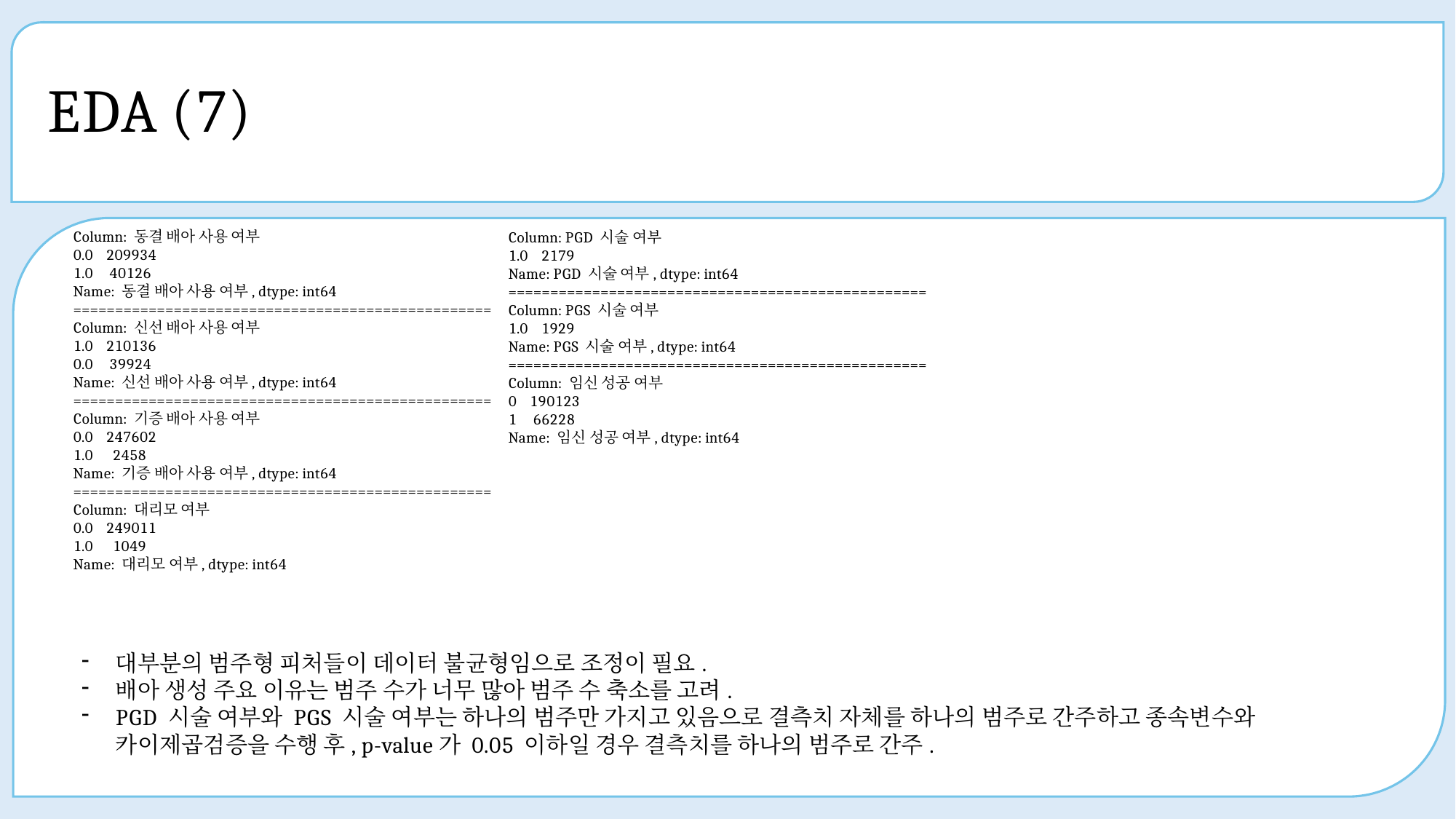

# EDA (7)

Column: 동결 배아 사용 여부
0.0    209934
1.0     40126
Name: 동결 배아 사용 여부, dtype: int64
==================================================
Column: 신선 배아 사용 여부
1.0    210136
0.0     39924
Name: 신선 배아 사용 여부, dtype: int64
==================================================
Column: 기증 배아 사용 여부
0.0    247602
1.0      2458
Name: 기증 배아 사용 여부, dtype: int64
==================================================
Column: 대리모 여부
0.0    249011
1.0      1049
Name: 대리모 여부, dtype: int64

Column: PGD 시술 여부
1.0    2179
Name: PGD 시술 여부, dtype: int64
==================================================
Column: PGS 시술 여부
1.0    1929
Name: PGS 시술 여부, dtype: int64
==================================================
Column: 임신 성공 여부
0    190123
1     66228
Name: 임신 성공 여부, dtype: int64

대부분의 범주형 피처들이 데이터 불균형임으로 조정이 필요.
배아 생성 주요 이유는 범주 수가 너무 많아 범주 수 축소를 고려.
PGD 시술 여부와 PGS 시술 여부는 하나의 범주만 가지고 있음으로 결측치 자체를 하나의 범주로 간주하고 종속변수와 카이제곱검증을 수행 후, p-value가 0.05 이하일 경우 결측치를 하나의 범주로 간주.